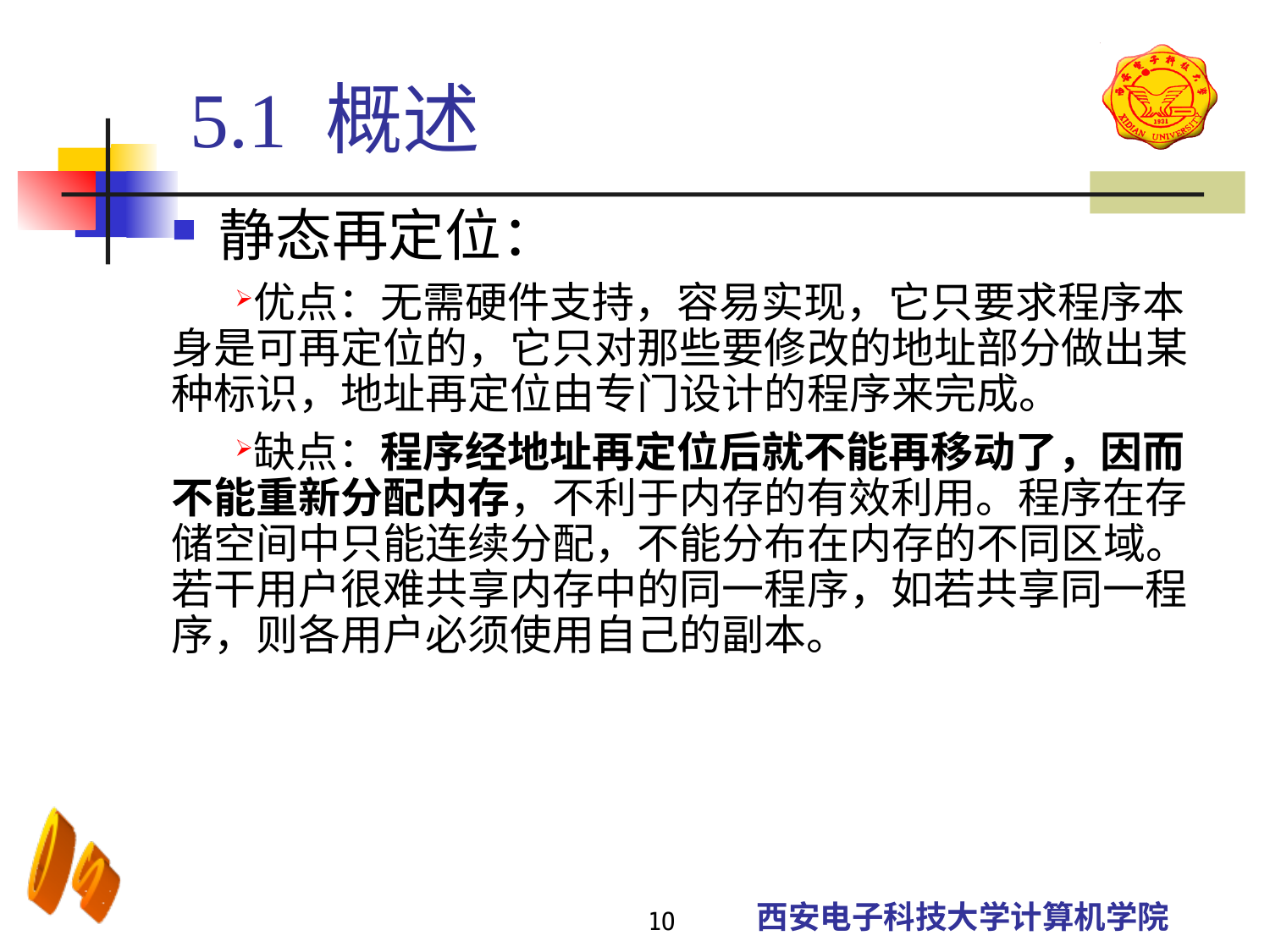

5.1 概述
静态再定位：
优点：无需硬件支持，容易实现，它只要求程序本身是可再定位的，它只对那些要修改的地址部分做出某种标识，地址再定位由专门设计的程序来完成。
缺点：程序经地址再定位后就不能再移动了，因而不能重新分配内存，不利于内存的有效利用。程序在存储空间中只能连续分配，不能分布在内存的不同区域。若干用户很难共享内存中的同一程序，如若共享同一程序，则各用户必须使用自己的副本。
10